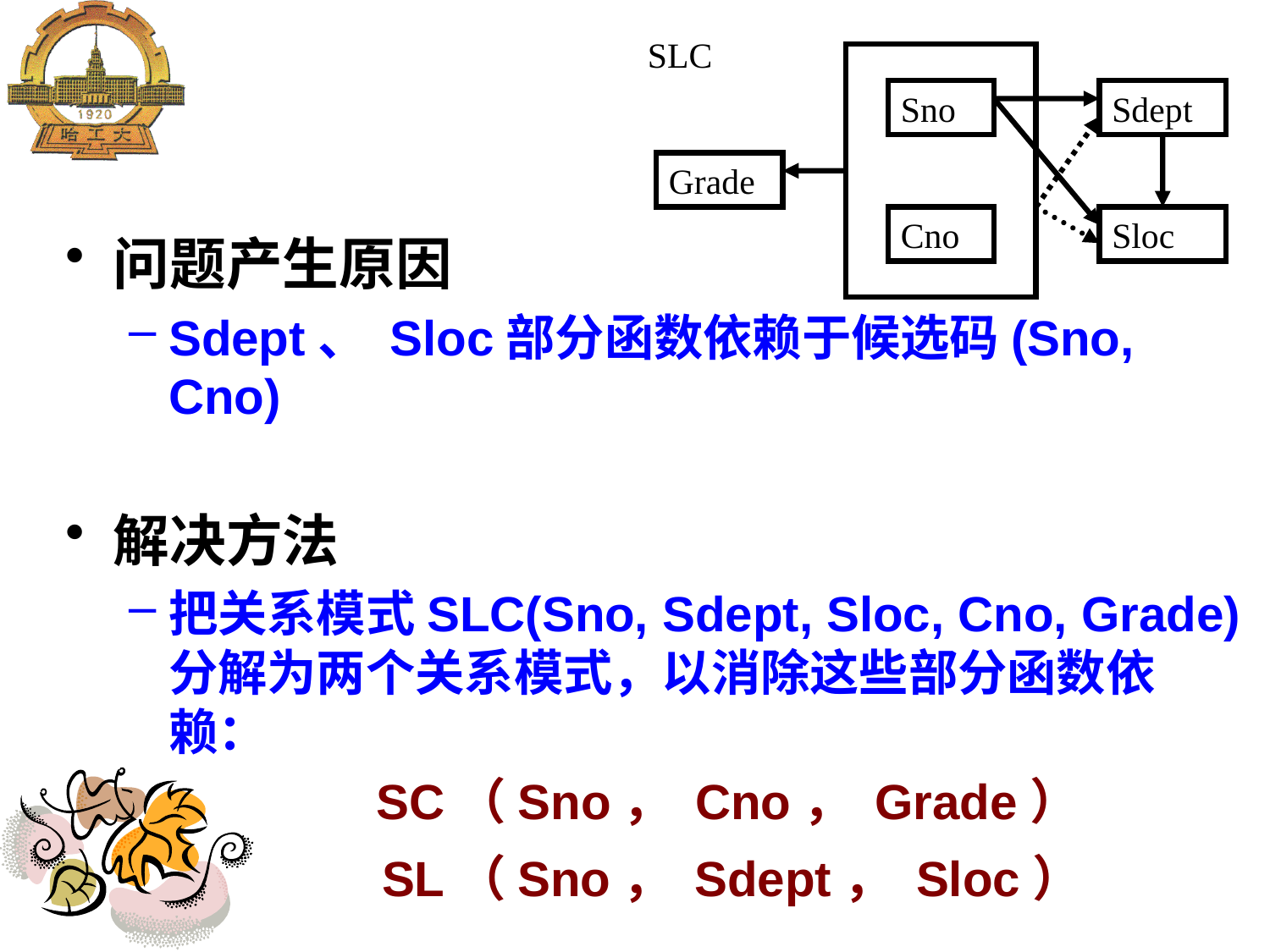

SLC

Sno
Sdept

Grade

Cno

Sloc
问题产生原因
Sdept、 Sloc部分函数依赖于候选码(Sno, Cno)

解决方法
把关系模式SLC(Sno, Sdept, Sloc, Cno, Grade)分解为两个关系模式，以消除这些部分函数依赖：
                  SC（Sno， Cno， Grade）
                       SL（Sno， Sdept， Sloc）